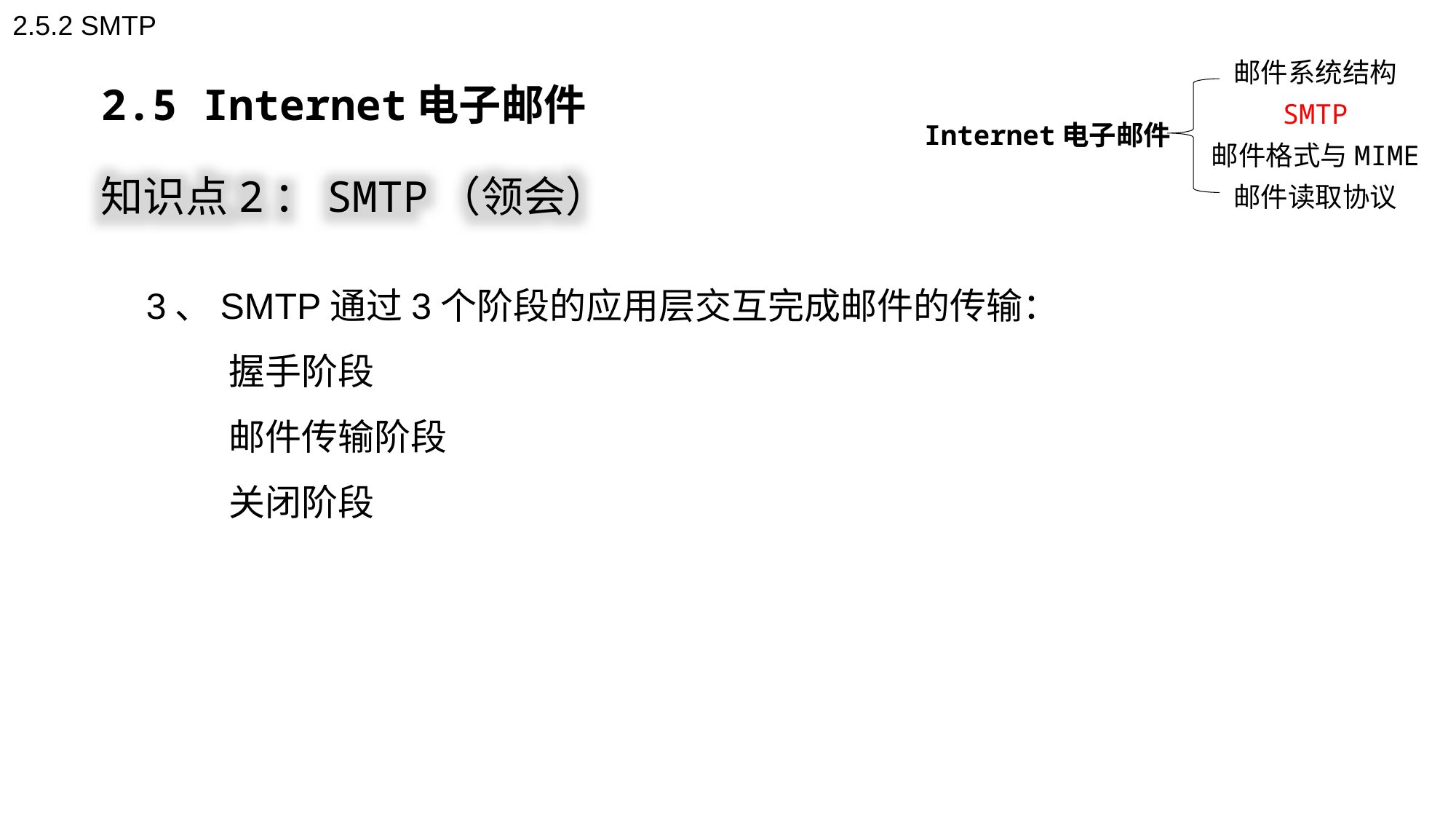

2.5.2 SMTP
邮件系统结构

SMTP
Internet电子邮件
邮件格式与MIME
邮件读取协议
2.5 Internet电子邮件
知识点2：SMTP（领会）
3、SMTP通过3个阶段的应用层交互完成邮件的传输：
         握手阶段
         邮件传输阶段
         关闭阶段